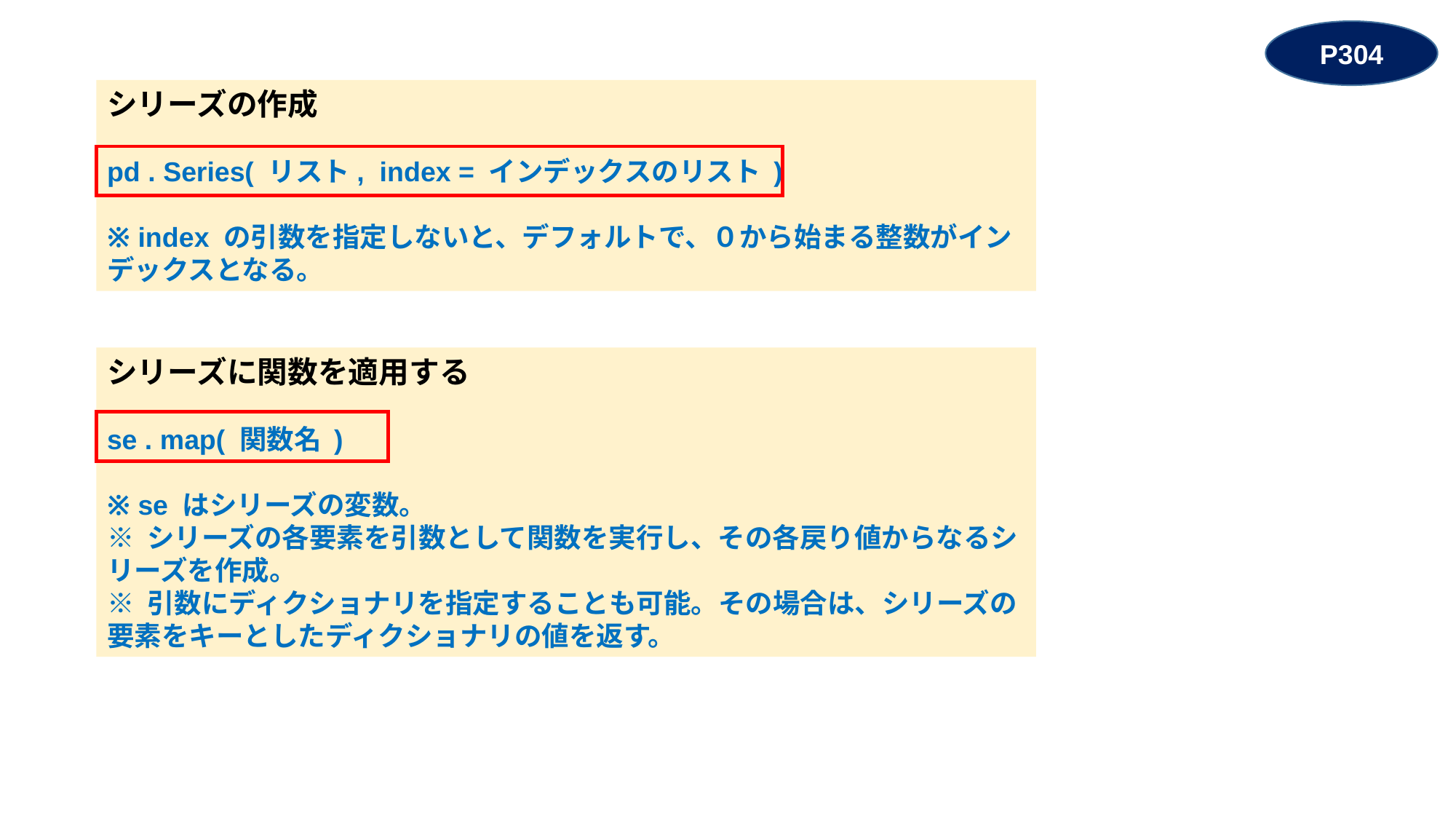

P304
シリーズの作成

pd . Series( リスト,  index = インデックスのリスト )

※ index の引数を指定しないと、デフォルトで、０から始まる整数がインデックスとなる。

シリーズに関数を適用する

se . map( 関数名 )

※ se はシリーズの変数。
※ シリーズの各要素を引数として関数を実行し、その各戻り値からなるシリーズを作成。
※ 引数にディクショナリを指定することも可能。その場合は、シリーズの要素をキーとしたディクショナリの値を返す。